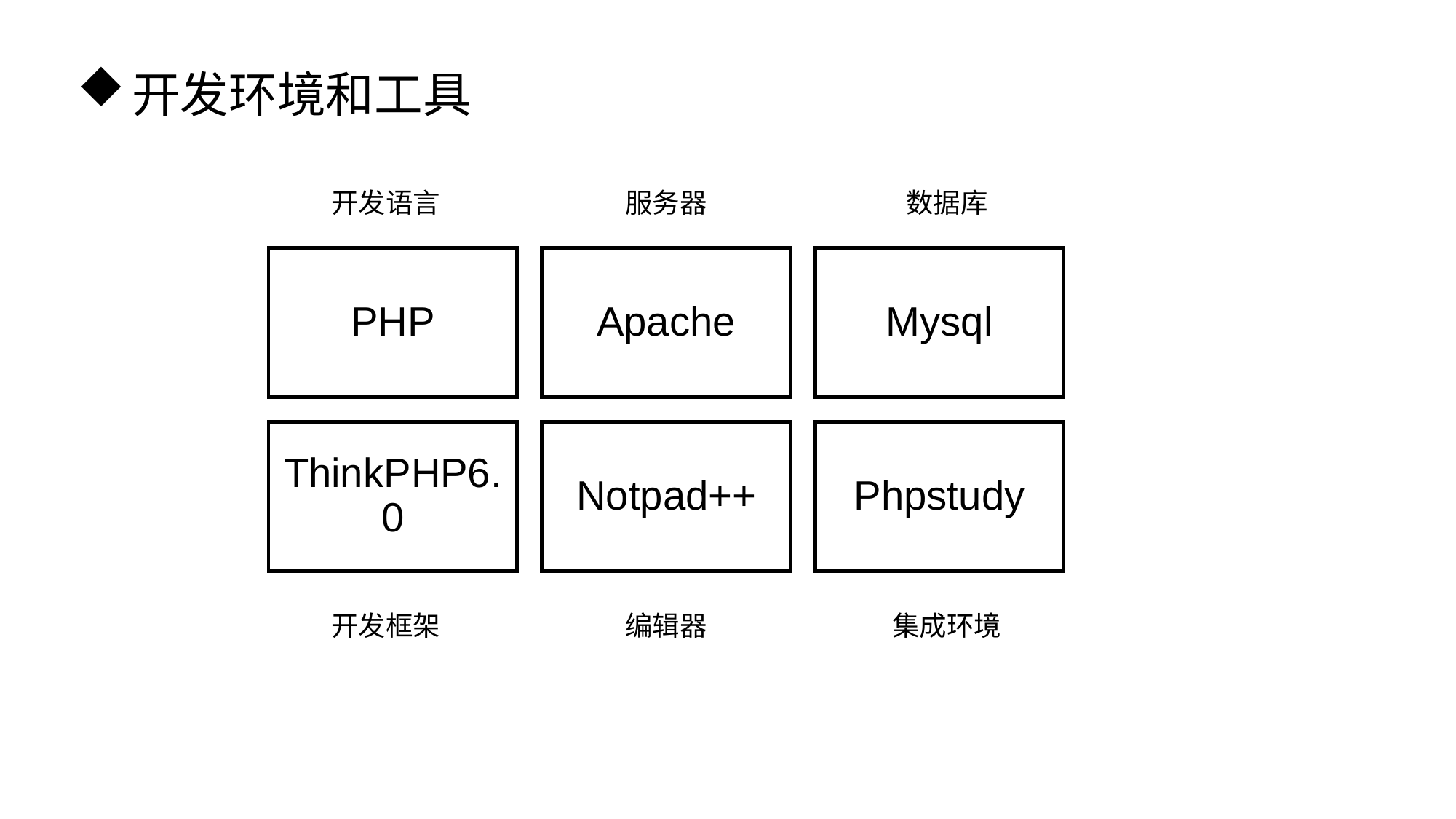

开发环境和工具
开发语言
服务器
数据库
PHP
Apache
Mysql
ThinkPHP6.0
Notpad++
Phpstudy
开发框架
编辑器
集成环境